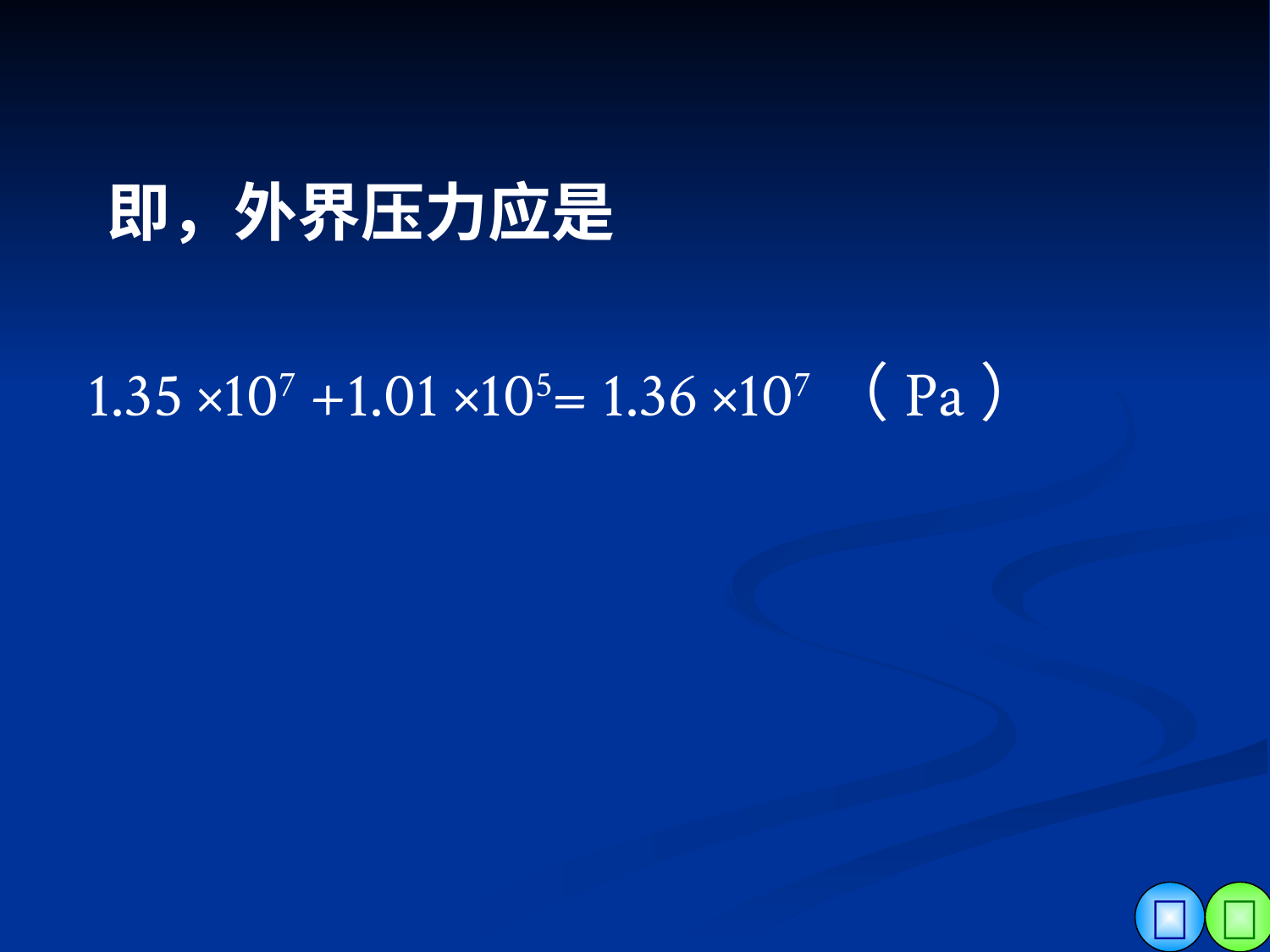

即，外界压力应是
1.35 ×107 +1.01 ×105= 1.36 ×107（Pa）